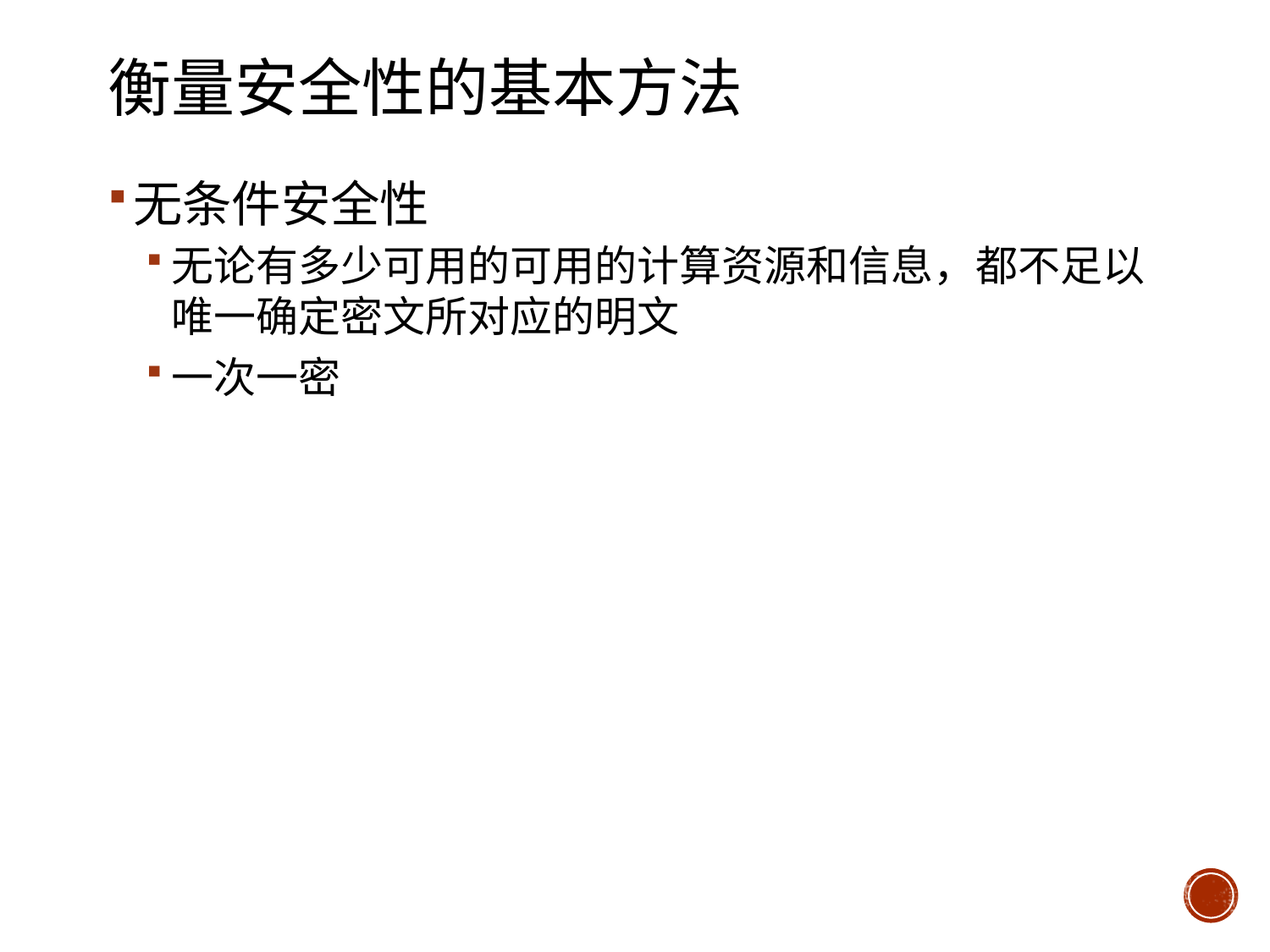

# 衡量安全性的基本方法
无条件安全性
无论有多少可用的可用的计算资源和信息，都不足以唯一确定密文所对应的明文
一次一密